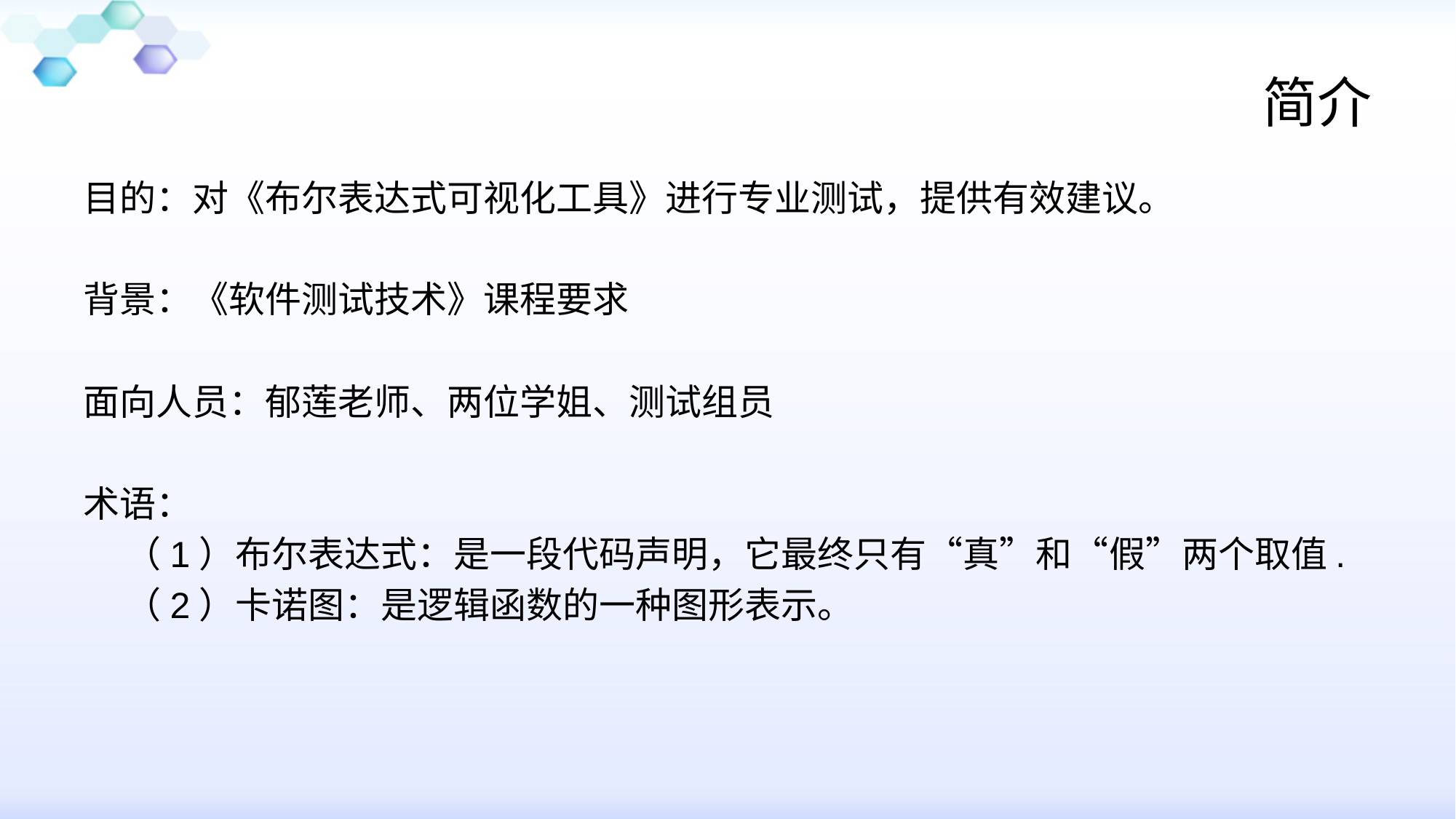

# 简介
目的：对《布尔表达式可视化工具》进行专业测试，提供有效建议。

背景：《软件测试技术》课程要求

面向人员：郁莲老师、两位学姐、测试组员

术语：
    （1）布尔表达式：是一段代码声明，它最终只有“真”和“假”两个取值.
    （2）卡诺图：是逻辑函数的一种图形表示。